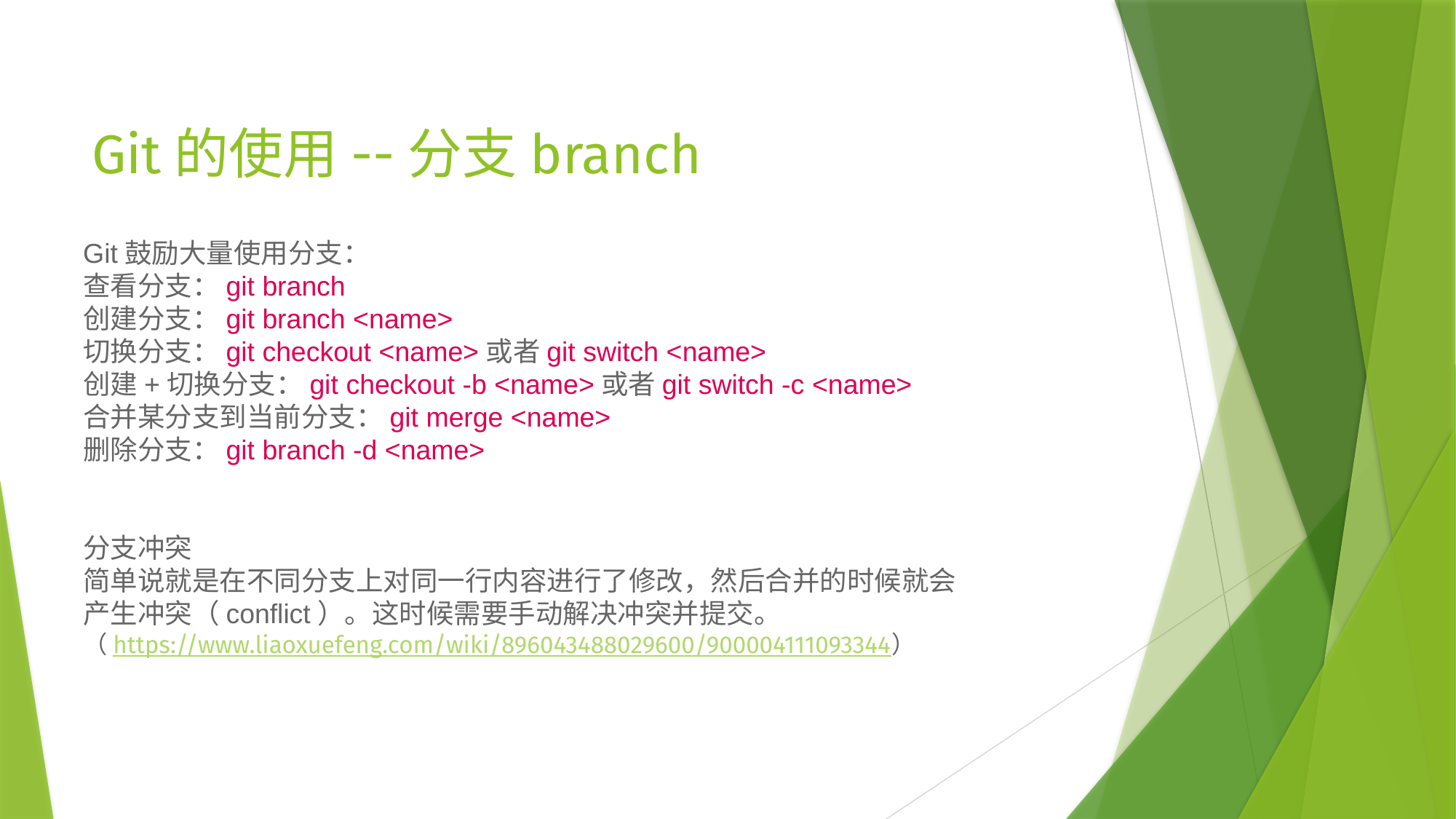

# Git的使用--分支branch
Git鼓励大量使用分支：
查看分支：git branch
创建分支：git branch <name>
切换分支：git checkout <name>或者git switch <name>
创建+切换分支：git checkout -b <name>或者git switch -c <name>
合并某分支到当前分支：git merge <name>
删除分支：git branch -d <name>

分支冲突
简单说就是在不同分支上对同一行内容进行了修改，然后合并的时候就会产生冲突（conflict）。这时候需要手动解决冲突并提交。
（https://www.liaoxuefeng.com/wiki/896043488029600/900004111093344）